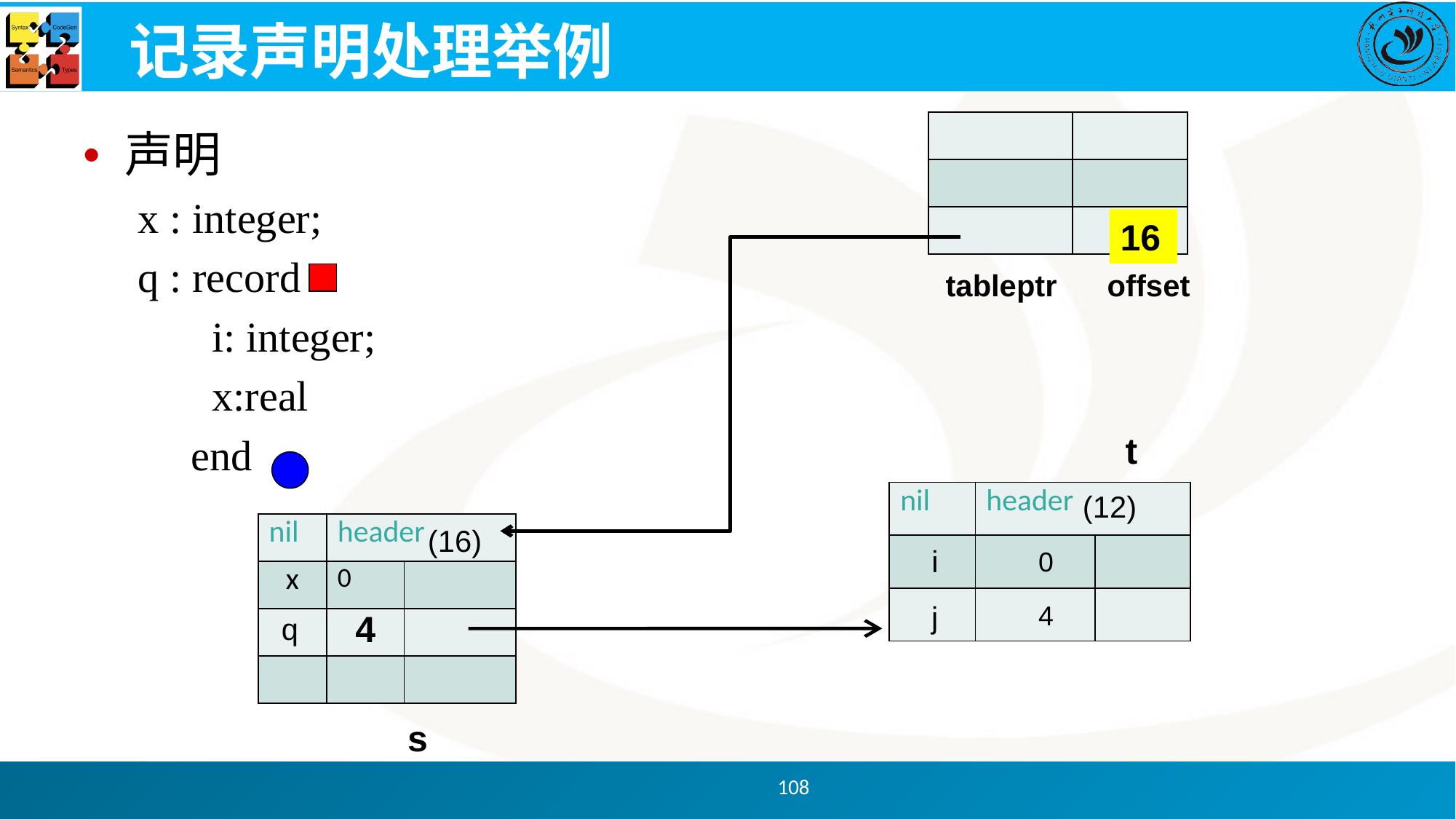

# 记录声明处理举例
|  |  |
| --- | --- |
|  |  |
|  |  |
声明
x : integer;
q : record
       i: integer;
       x:real
     end
16
tableptr      offset

t

(12)
| nil | header |  |
| --- | --- | --- |
|  |  |  |
|  |  |  |
| nil | header |  |
| --- | --- | --- |
| x | 0 |  |
|  |  |  |
|  |  |  |
(16)
i
0
j
4
4
q
s
108